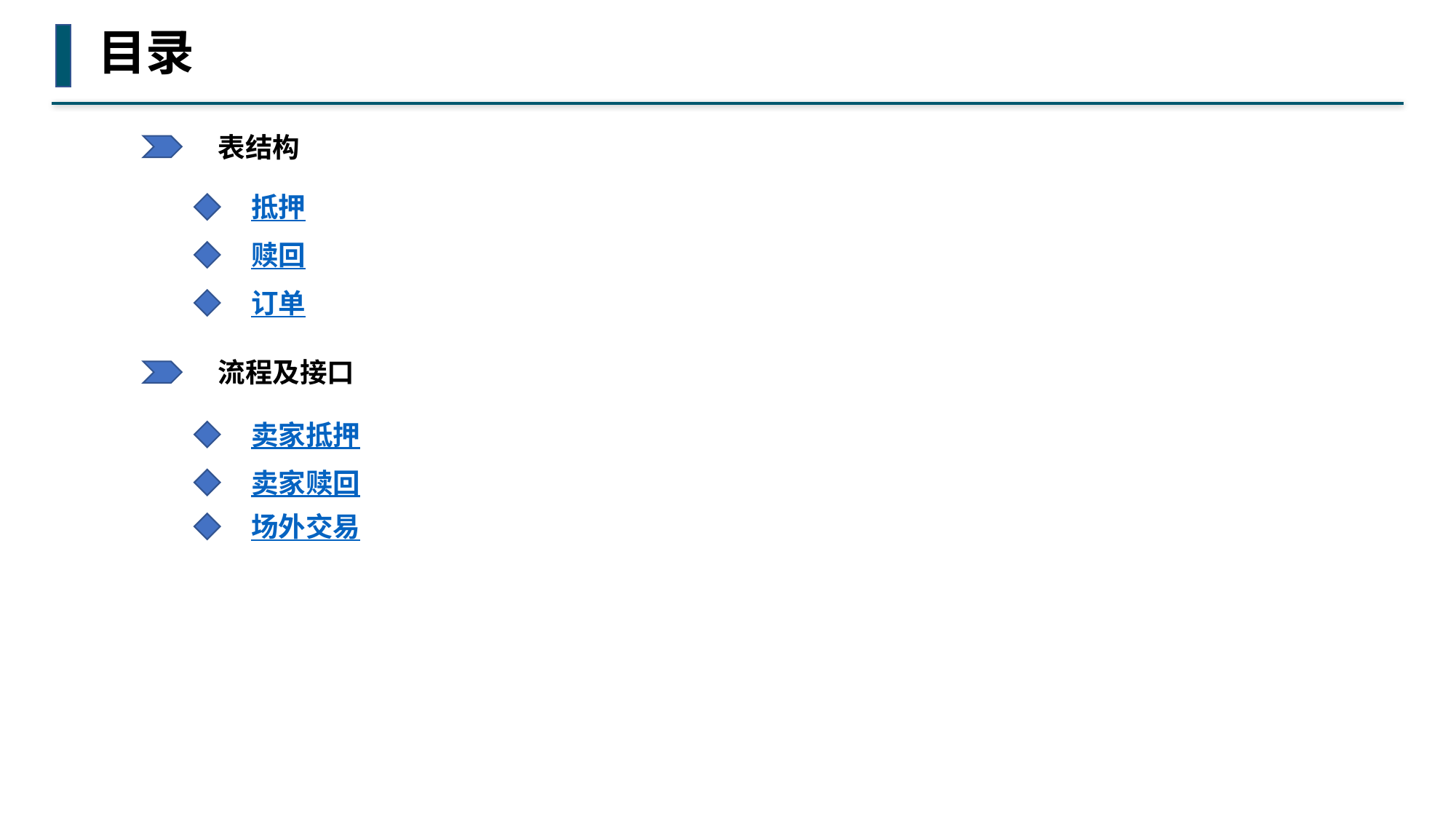

目录

表结构

抵押

赎回

订单

流程及接口

卖家抵押

卖家赎回

场外交易